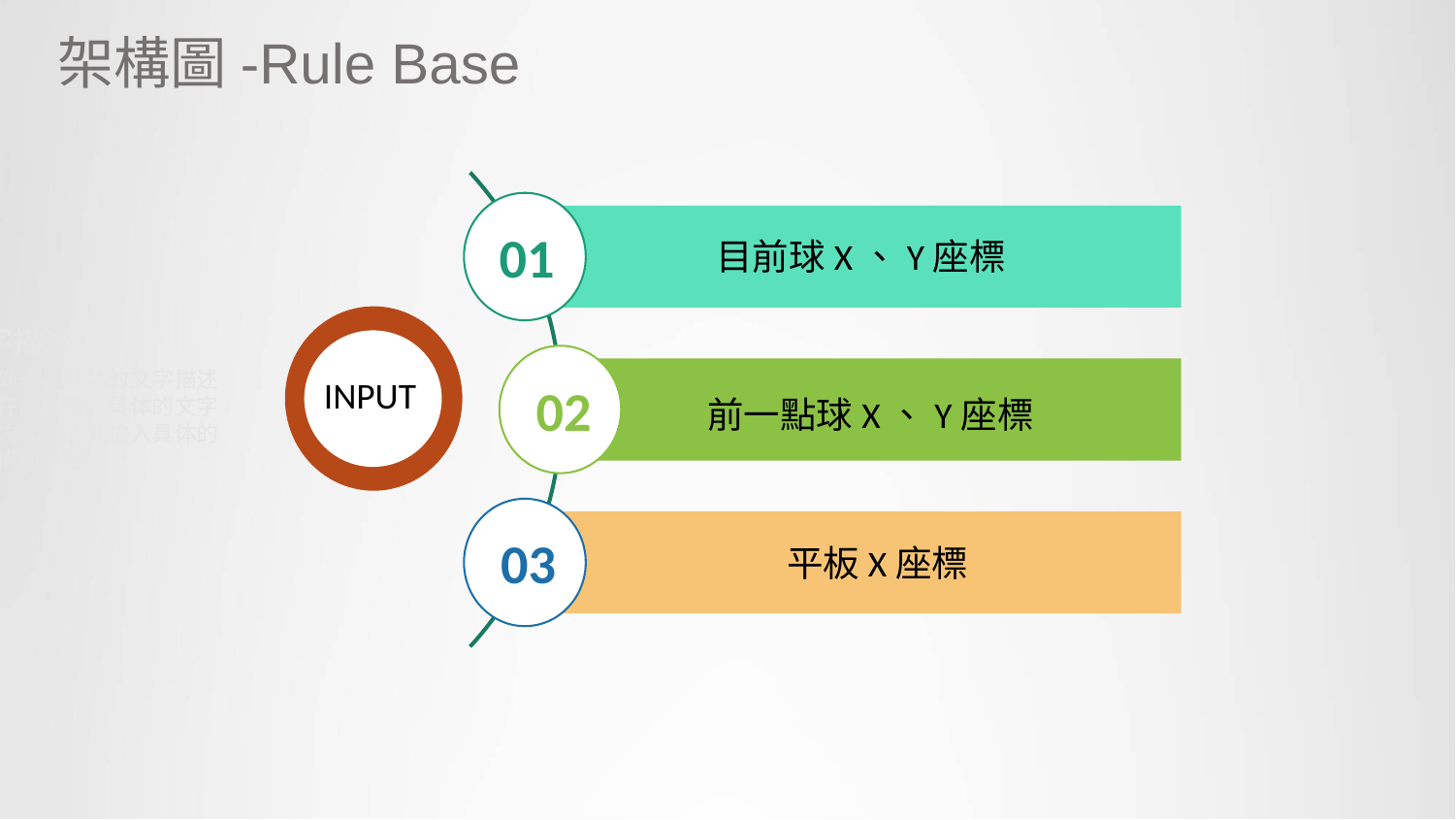

架構圖-Rule Base

01
02
03

文字描述
在此处输入具体的文字描述内容在此处输入具体的文字描述内容在此处输入具体的文字描述内容

INPUT
目前球X、Y座標
前一點球X、Y座標
平板X座標